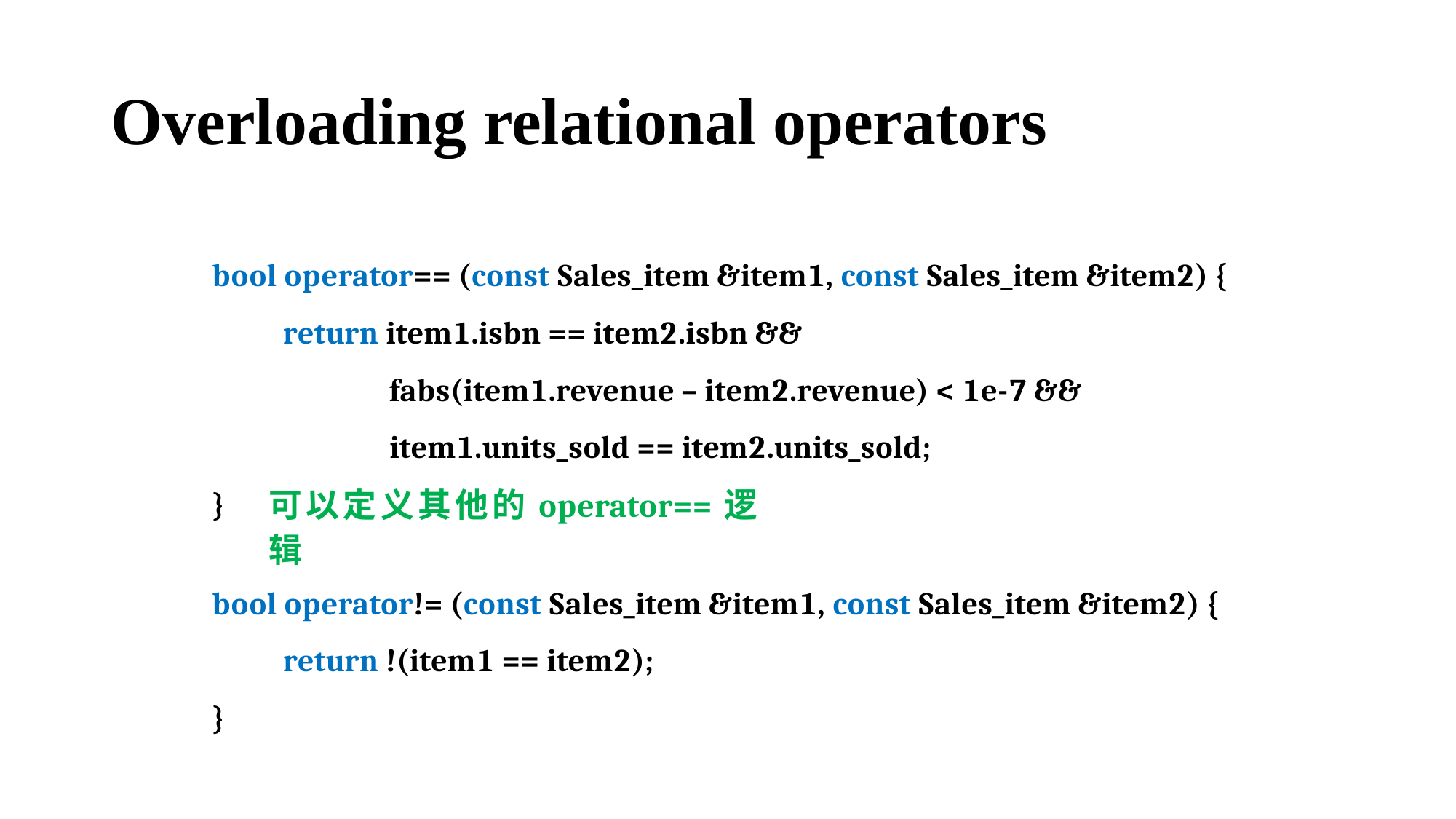

# Overloading relational operators
bool operator== (const Sales_item &item1, const Sales_item &item2) {
          return item1.isbn == item2.isbn &&
                         fabs(item1.revenue – item2.revenue) < 1e-7 &&
                         item1.units_sold == item2.units_sold;
}
可以定义其他的operator==逻辑
bool operator!= (const Sales_item &item1, const Sales_item &item2) {
          return !(item1 == item2);
}